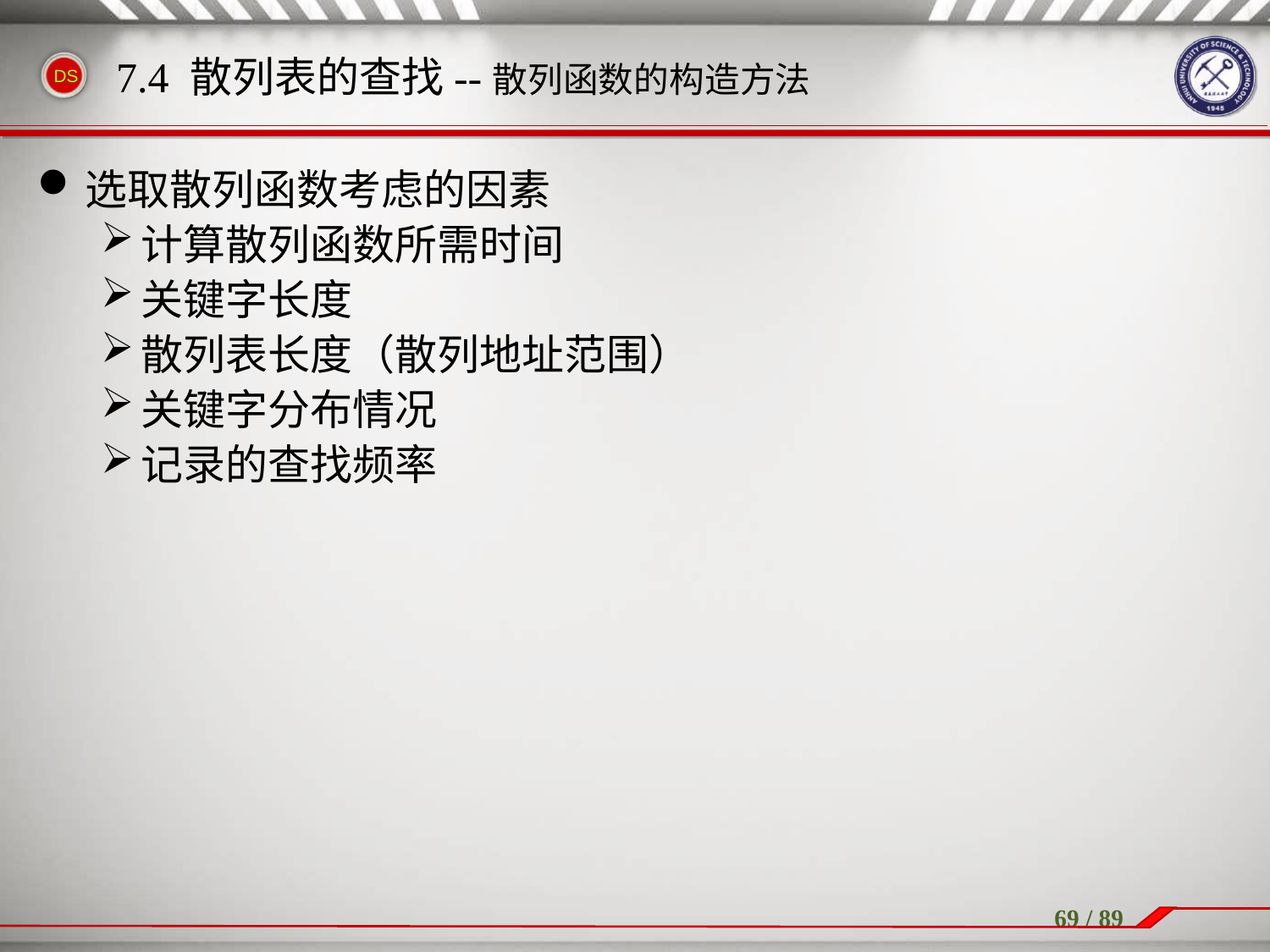

7.4 散列表的查找--散列函数的构造方法
选取散列函数考虑的因素
计算散列函数所需时间
关键字长度
散列表长度（散列地址范围）
关键字分布情况
记录的查找频率